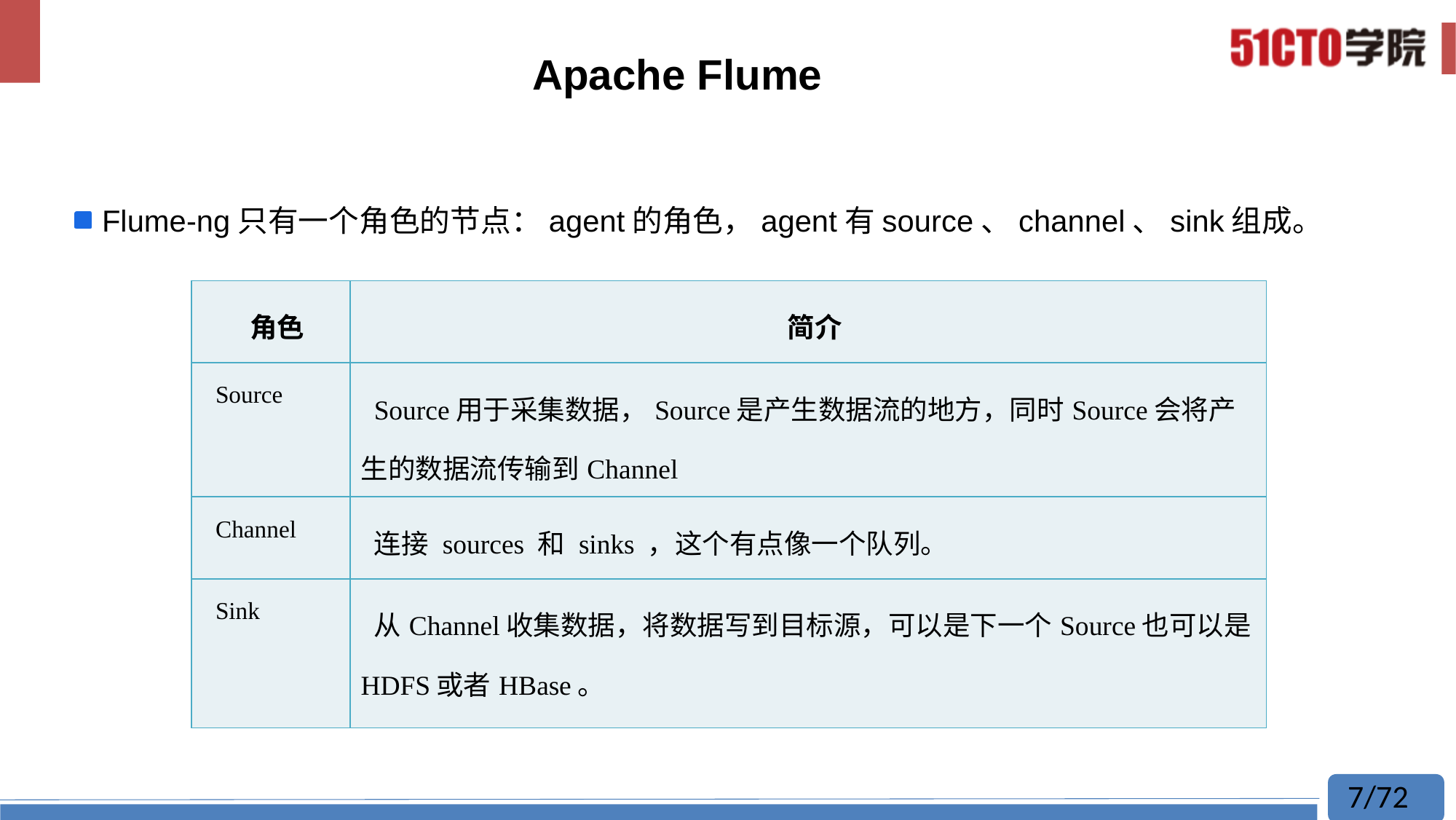

# Apache Flume
Flume-ng只有一个角色的节点：agent的角色，agent有source、channel、sink组成。

| 角色 | 简介 |
| --- | --- |
| Source | Source用于采集数据，Source是产生数据流的地方，同时Source会将产生的数据流传输到Channel |
| Channel | 连接 sources 和 sinks ，这个有点像一个队列。 |
| Sink | 从Channel收集数据，将数据写到目标源，可以是下一个Source也可以是HDFS或者HBase。 |